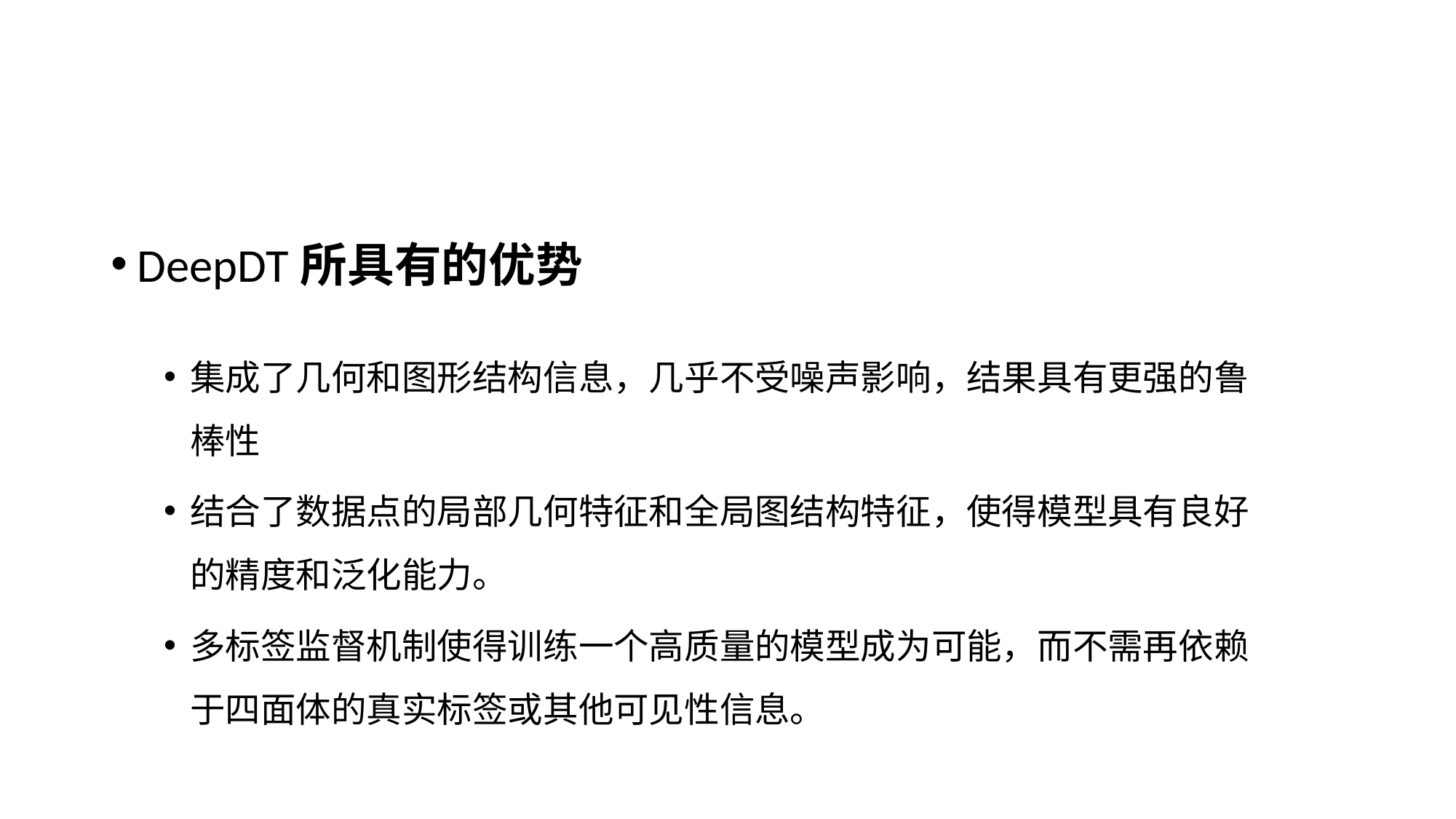

DeepDT所具有的优势

集成了几何和图形结构信息，几乎不受噪声影响，结果具有更强的鲁棒性
结合了数据点的局部几何特征和全局图结构特征，使得模型具有良好的精度和泛化能力。
多标签监督机制使得训练一个高质量的模型成为可能，而不需再依赖于四面体的真实标签或其他可见性信息。